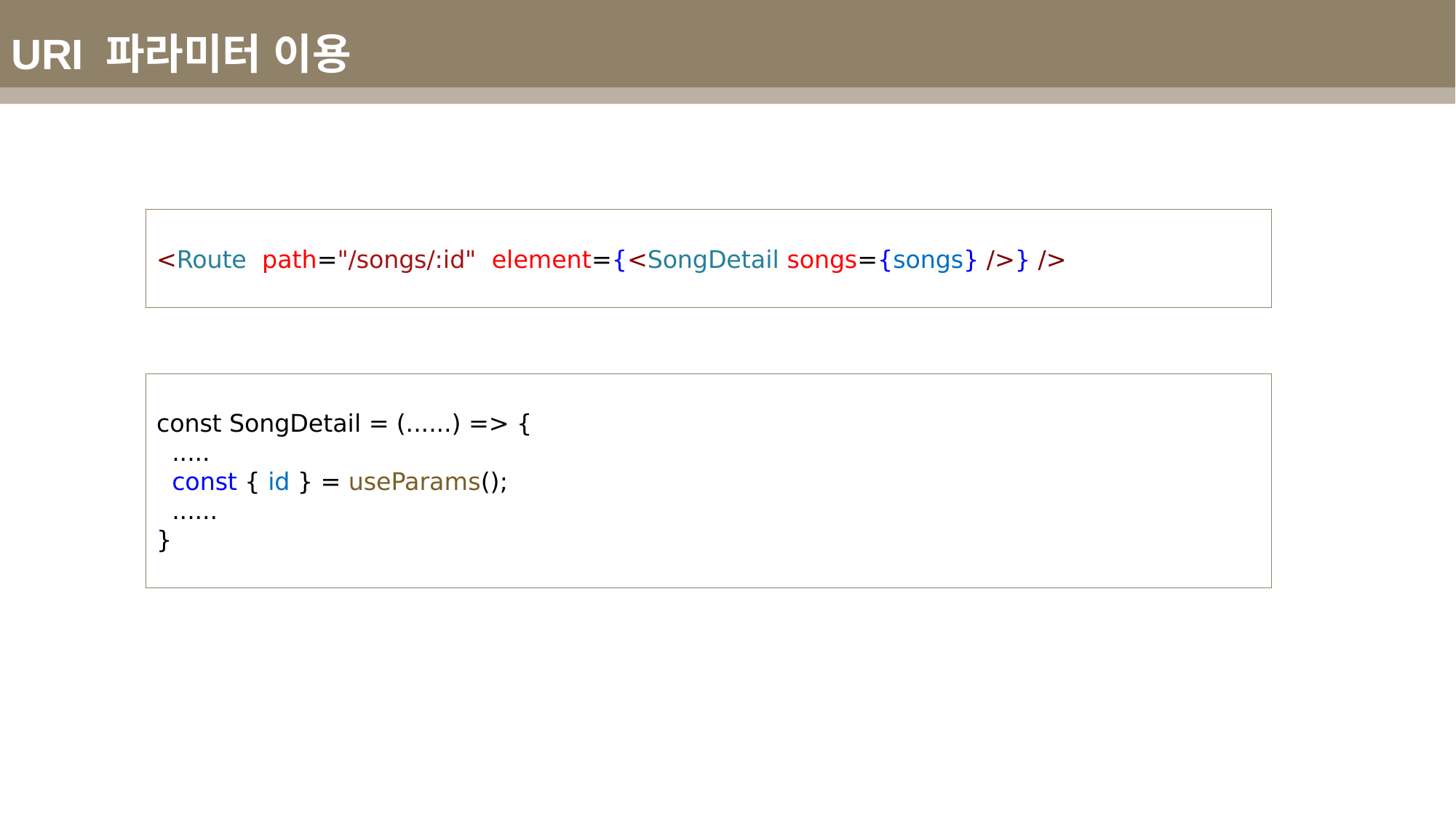

URI 파라미터 이용

<Route  path="/songs/:id"  element={<SongDetail songs={songs} />} />

const SongDetail = (......) => {
  .....
  const { id } = useParams();
  ......
}